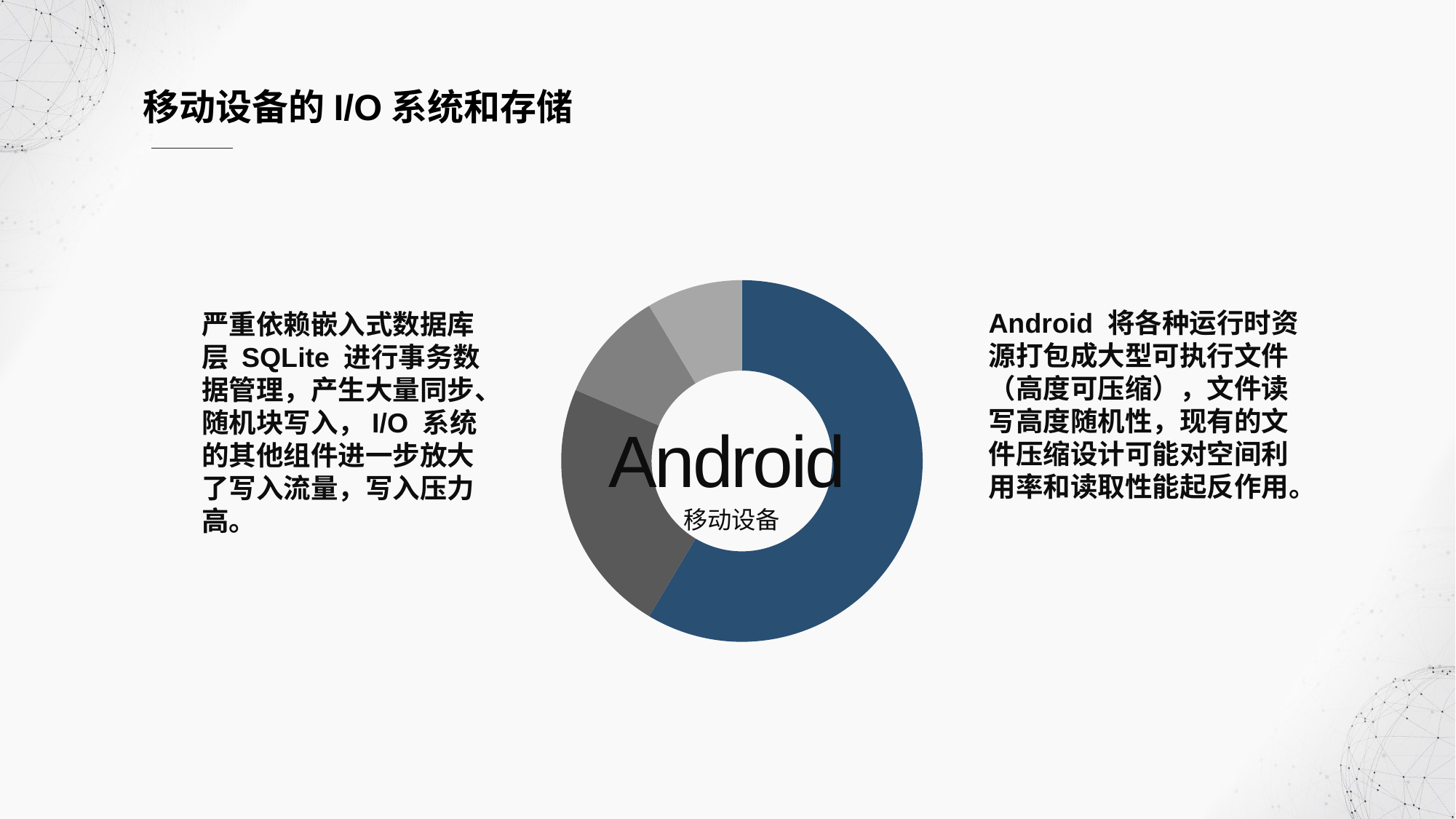

移动设备的I/O系统和存储

### Chart

| Category | 销售额 |
|---|---|
| 第一季度 | 8.2 |
| 第二季度 | 3.2 |
| 第三季度 | 1.4 |
| 第四季度 | 1.2 |
Android 将各种运行时资源打包成大型可执行文件（高度可压缩），文件读写高度随机性，现有的文件压缩设计可能对空间利用率和读取性能起反作用。
严重依赖嵌入式数据库层 SQLite 进行事务数据管理，产生大量同步、随机块写入，I/O 系统的其他组件进一步放大了写入流量，写入压力高。
Android
移动设备